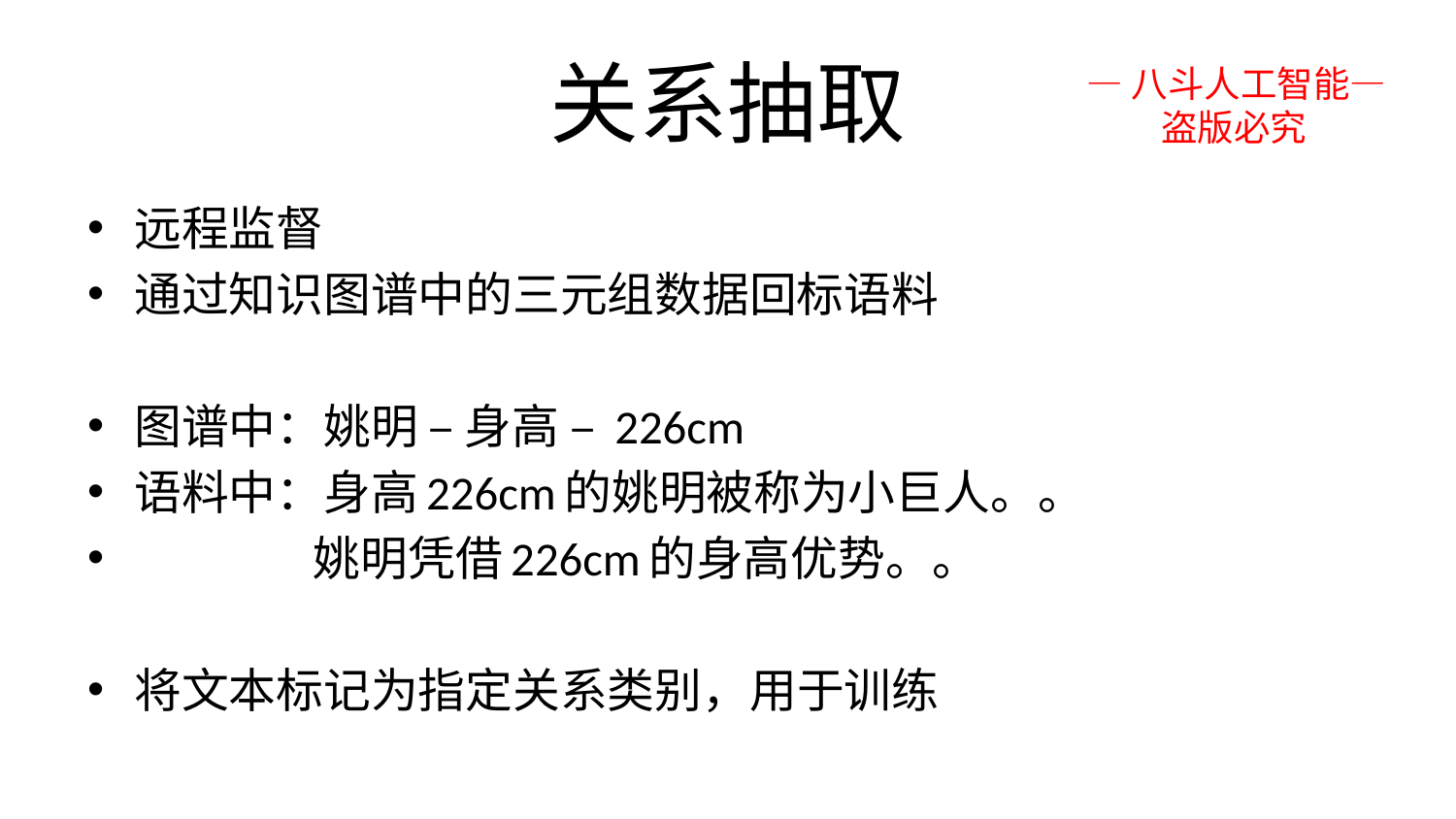

# 关系抽取
—八斗人工智能—
        盗版必究
远程监督
通过知识图谱中的三元组数据回标语料

图谱中：姚明 – 身高 – 226cm
语料中：身高226cm的姚明被称为小巨人。。
                姚明凭借226cm的身高优势。。

将文本标记为指定关系类别，用于训练